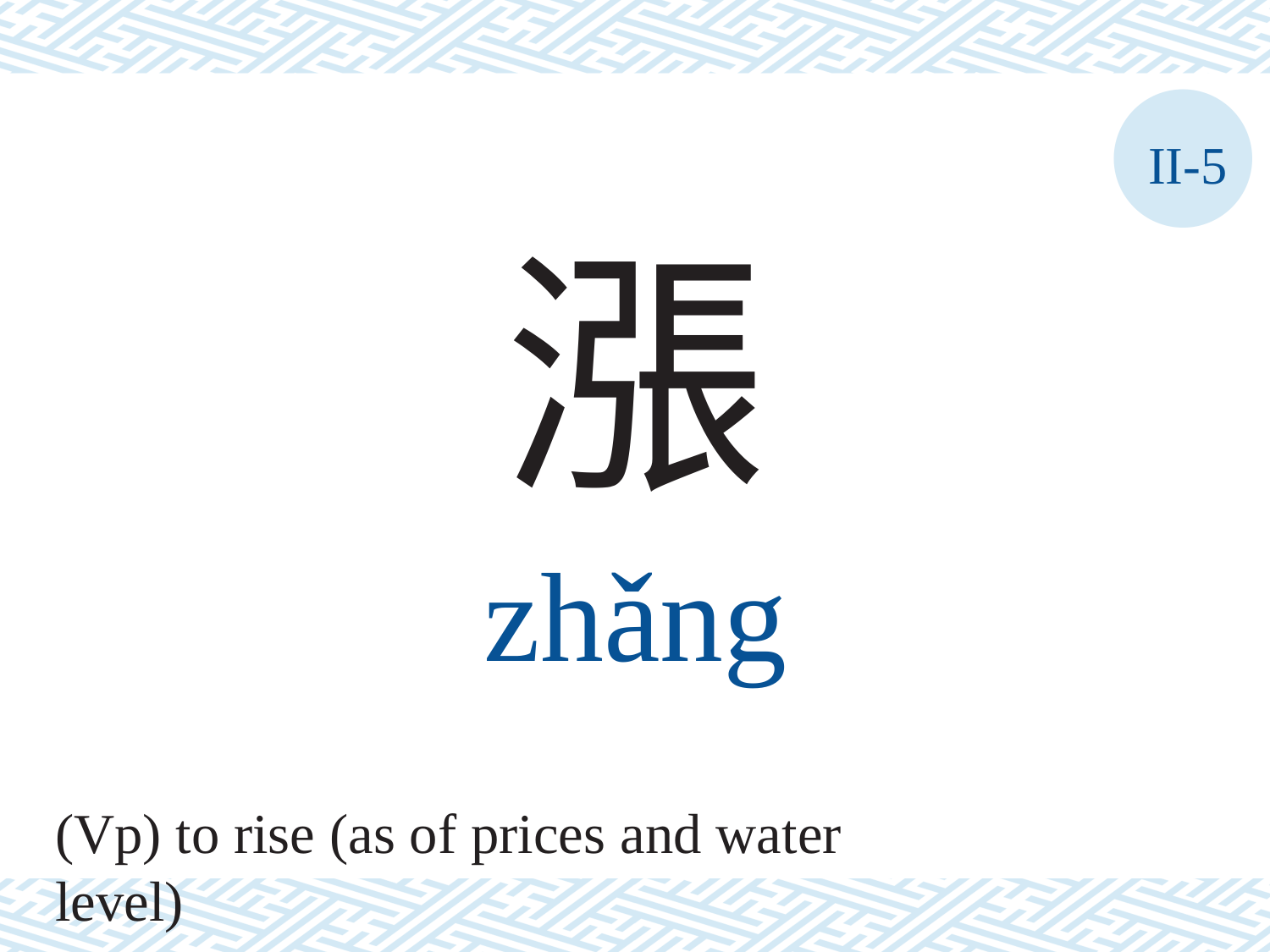

II-5
漲
zhǎng
(Vp) to rise (as of prices and water level)